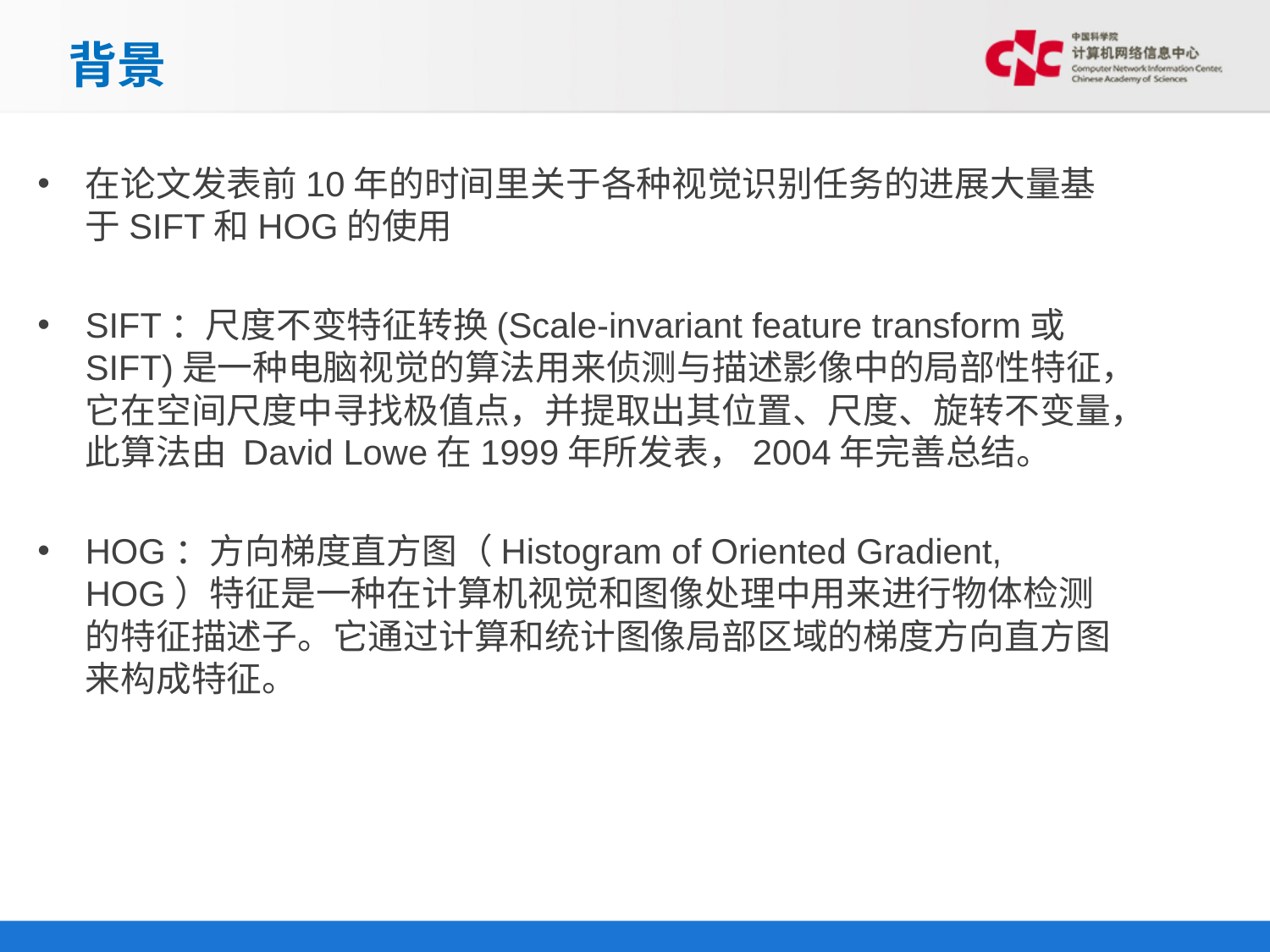

# 背景
在论文发表前10年的时间里关于各种视觉识别任务的进展大量基于SIFT和HOG的使用

SIFT：尺度不变特征转换(Scale-invariant feature transform或SIFT)是一种电脑视觉的算法用来侦测与描述影像中的局部性特征，它在空间尺度中寻找极值点，并提取出其位置、尺度、旋转不变量，此算法由 David Lowe在1999年所发表，2004年完善总结。

HOG：方向梯度直方图（Histogram of Oriented Gradient, HOG）特征是一种在计算机视觉和图像处理中用来进行物体检测的特征描述子。它通过计算和统计图像局部区域的梯度方向直方图来构成特征。